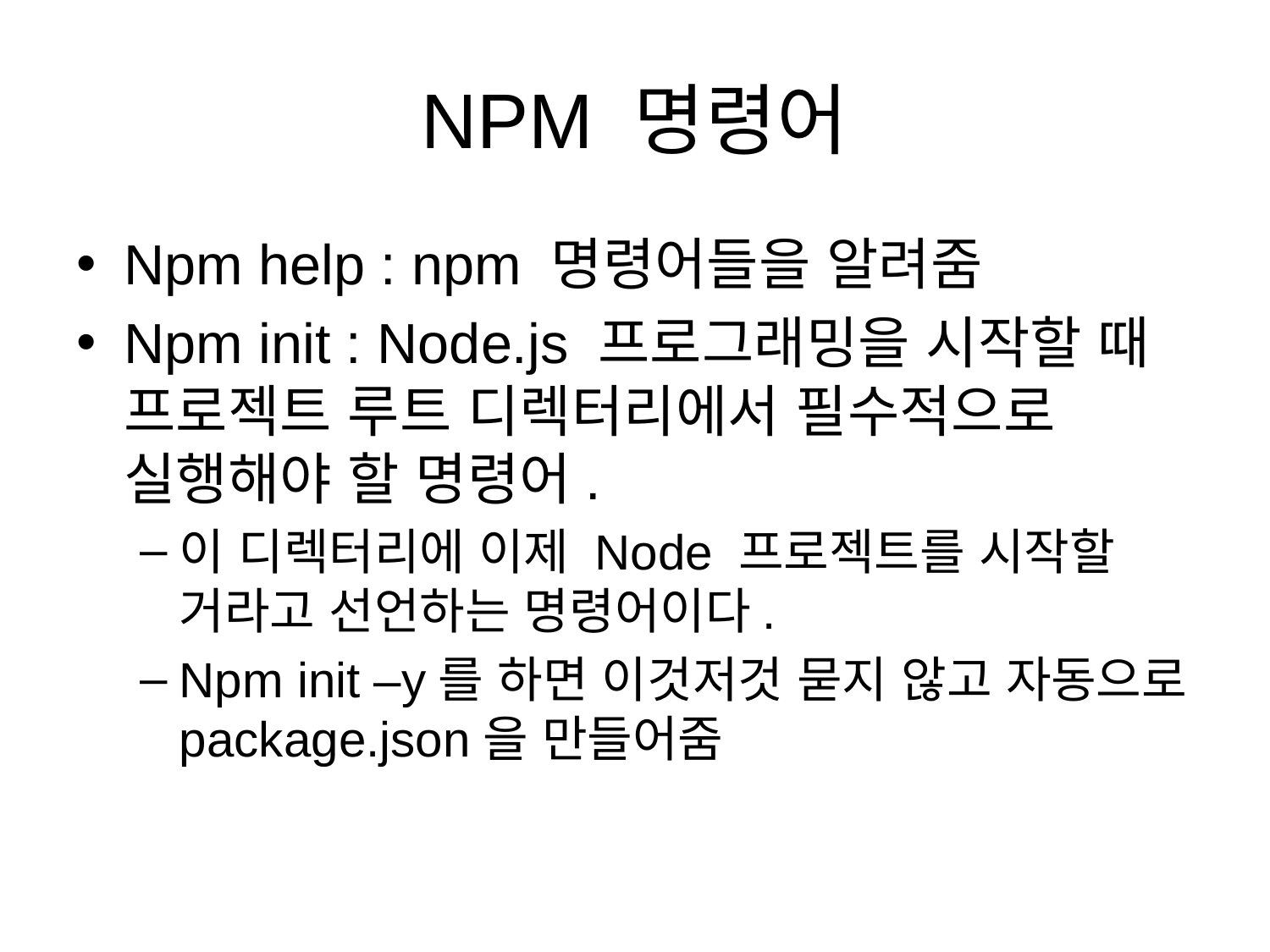

# NPM 명령어
Npm help : npm 명령어들을 알려줌
Npm init : Node.js 프로그래밍을 시작할 때 프로젝트 루트 디렉터리에서 필수적으로 실행해야 할 명령어.
이 디렉터리에 이제 Node 프로젝트를 시작할 거라고 선언하는 명령어이다.
Npm init –y를 하면 이것저것 묻지 않고 자동으로 package.json을 만들어줌